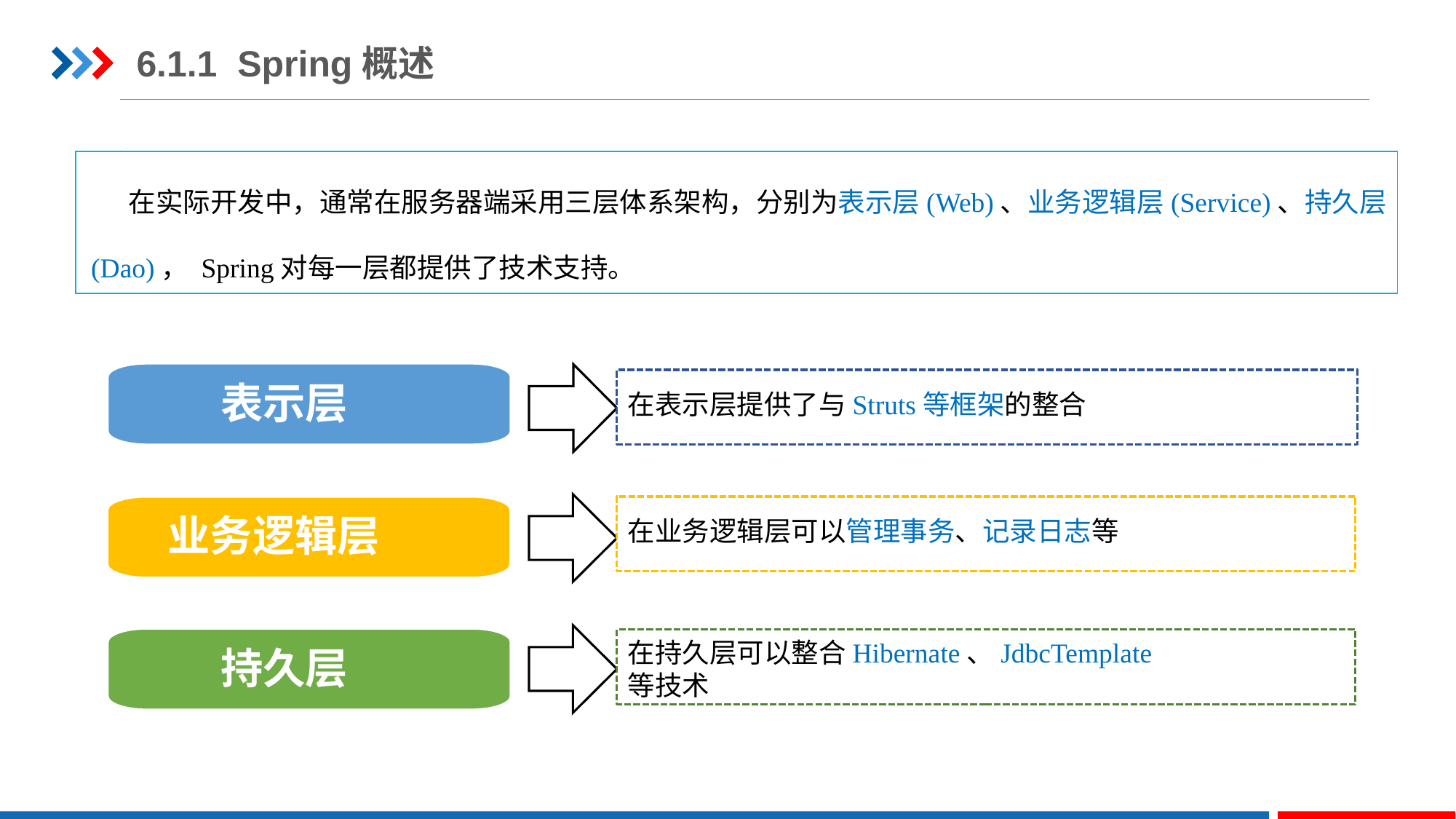

6.1.1  Spring概述
     在实际开发中，通常在服务器端采用三层体系架构，分别为表示层(Web)、业务逻辑层(Service)、持久层(Dao)， Spring对每一层都提供了技术支持。
STEP  01
STEP  03

表示层
在表示层提供了与Struts等框架的整合

业务逻辑层
在业务逻辑层可以管理事务、记录日志等

在持久层可以整合Hibernate、JdbcTemplate
等技术
持久层